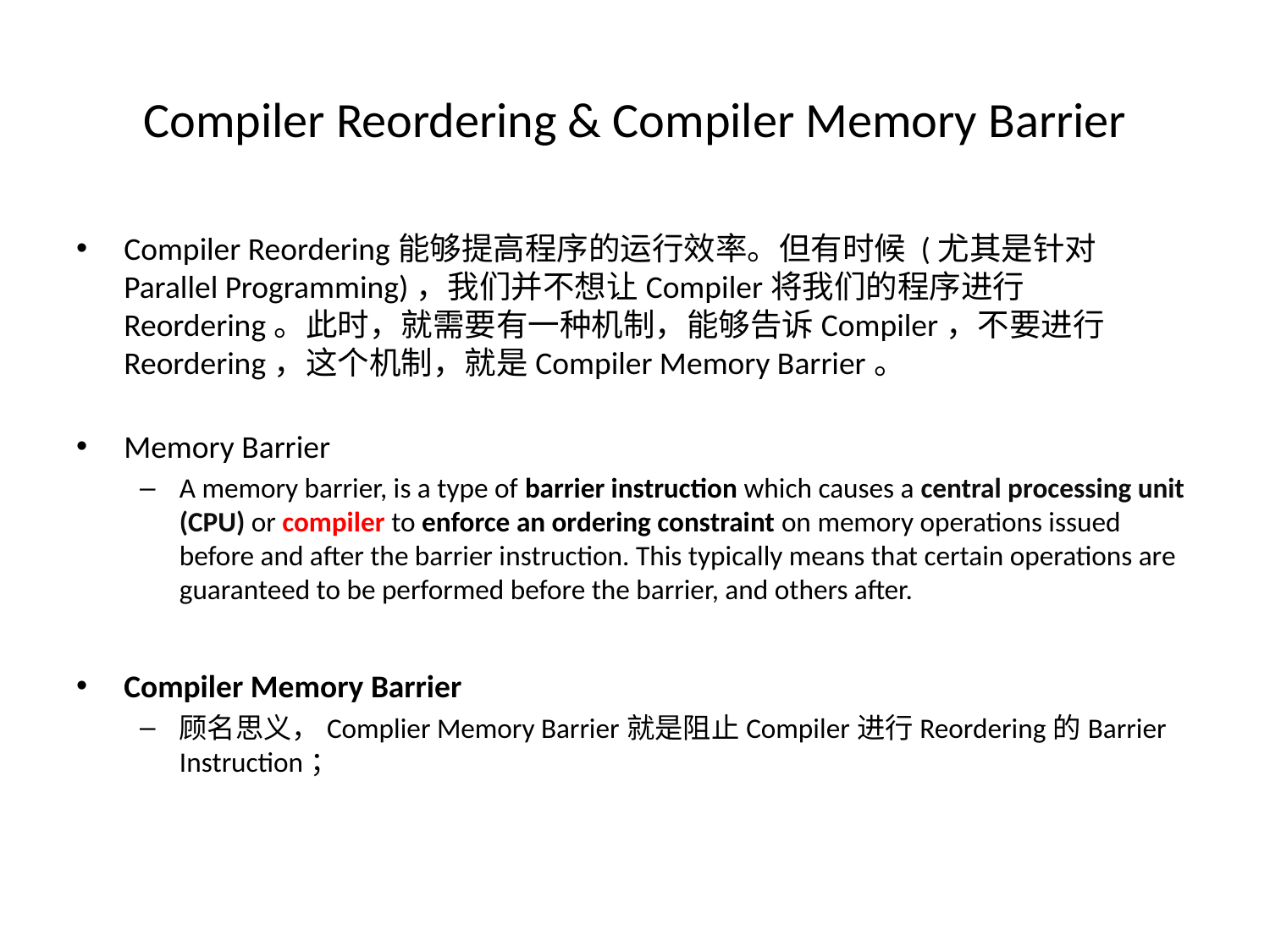

# Compiler Reordering & Compiler Memory Barrier
Compiler Reordering能够提高程序的运行效率。但有时候 (尤其是针对Parallel Programming)，我们并不想让Compiler将我们的程序进行Reordering。此时，就需要有一种机制，能够告诉Compiler，不要进行Reordering，这个机制，就是Compiler Memory Barrier。

Memory Barrier
A memory barrier, is a type of barrier instruction which causes a central processing unit (CPU) or compiler to enforce an ordering constraint on memory operations issued before and after the barrier instruction. This typically means that certain operations are guaranteed to be performed before the barrier, and others after.

Compiler Memory Barrier
顾名思义，Complier Memory Barrier就是阻止Compiler进行Reordering的Barrier Instruction；